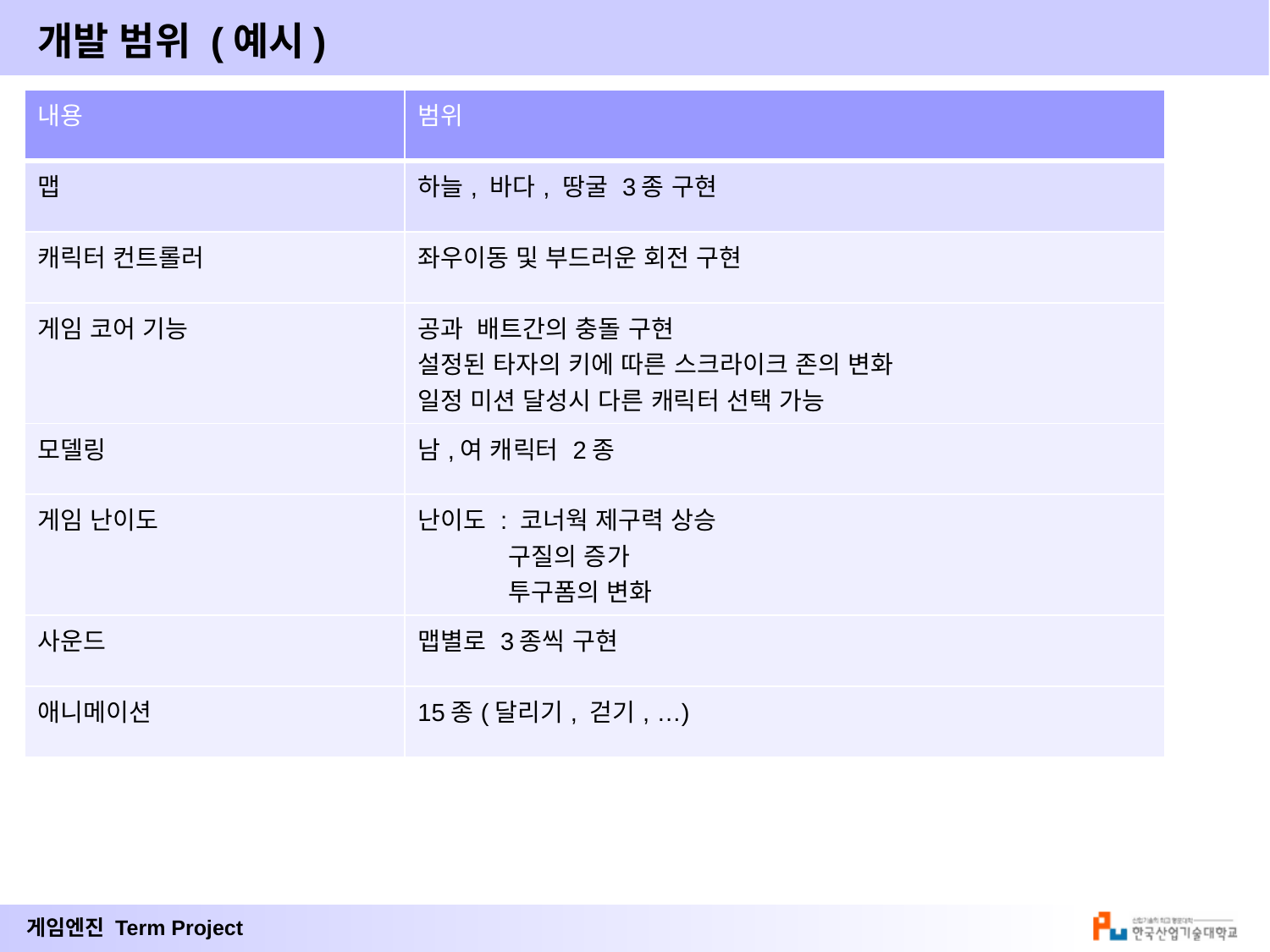

# 개발 범위 (예시)
| 내용 | 범위 |
| --- | --- |
| 맵 | 하늘, 바다, 땅굴 3종 구현 |
| 캐릭터 컨트롤러 | 좌우이동 및 부드러운 회전 구현 |
| 게임 코어 기능 | 공과 배트간의 충돌 구현 설정된 타자의 키에 따른 스크라이크 존의 변화 일정 미션 달성시 다른 캐릭터 선택 가능 |
| 모델링 | 남,여 캐릭터 2종 |
| 게임 난이도 | 난이도 : 코너웍 제구력 상승 구질의 증가 투구폼의 변화 |
| 사운드 | 맵별로 3종씩 구현 |
| 애니메이션 | 15종(달리기, 걷기, …) |